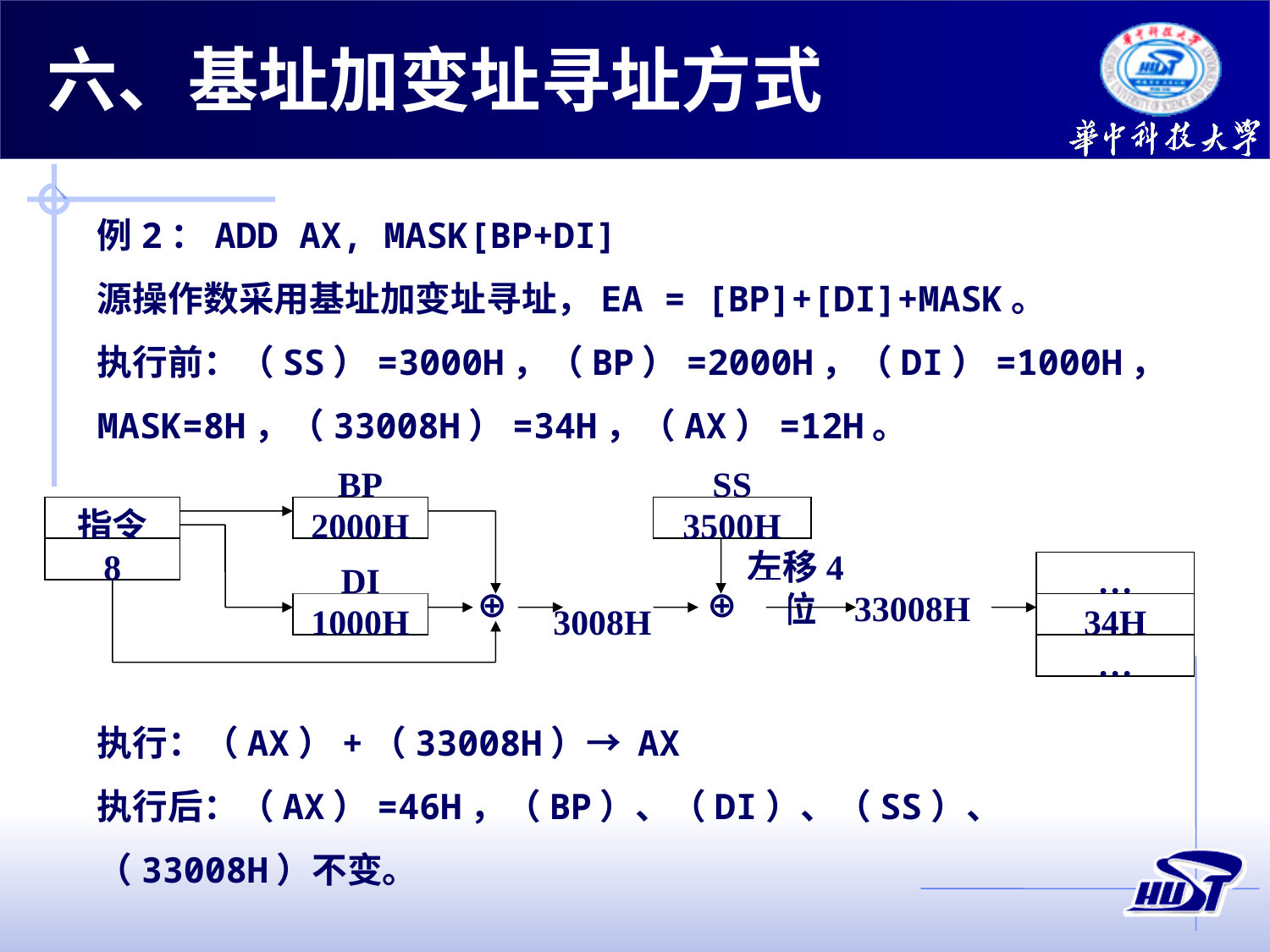

六、基址加变址寻址方式
例2：ADD AX, MASK[BP+DI]
源操作数采用基址加变址寻址，EA = [BP]+[DI]+MASK。
执行前：（SS）=3000H，（BP）=2000H，（DI）=1000H，MASK=8H，（33008H）=34H，（AX）=12H。

执行：（AX）+（33008H）→ AX
执行后：（AX）=46H，（BP）、（DI）、（SS）、（33008H）不变。
BP

SS

指令

2000H

3500H

8

左移4位

DI

…

⊕
⊕

33008H

1000H

3008H

34H

…